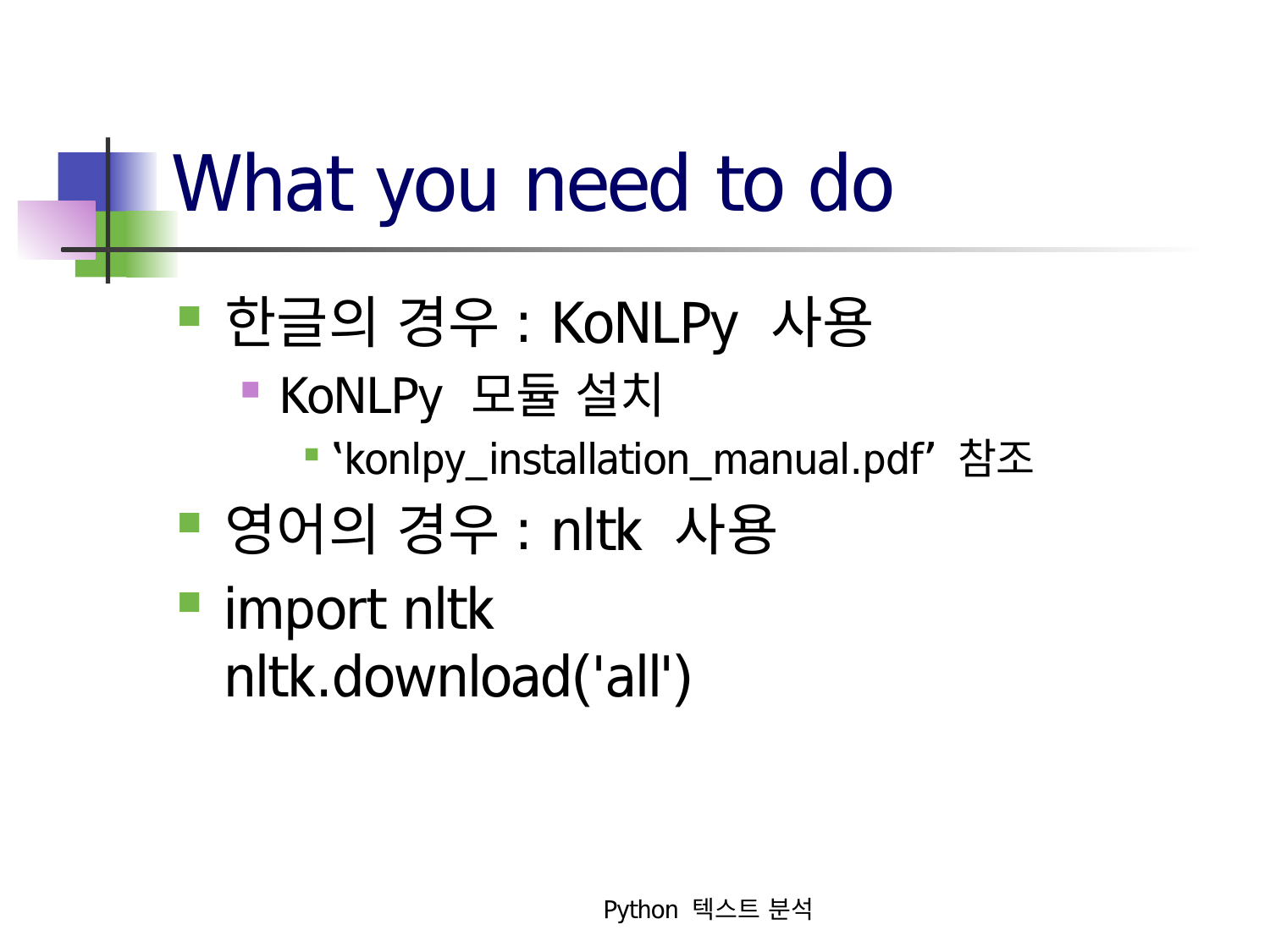

# What you need to do
한글의 경우: KoNLPy 사용
KoNLPy 모듈 설치
‘konlpy_installation_manual.pdf’ 참조
영어의 경우: nltk 사용
import nltk
nltk.download('all')
Python 텍스트 분석